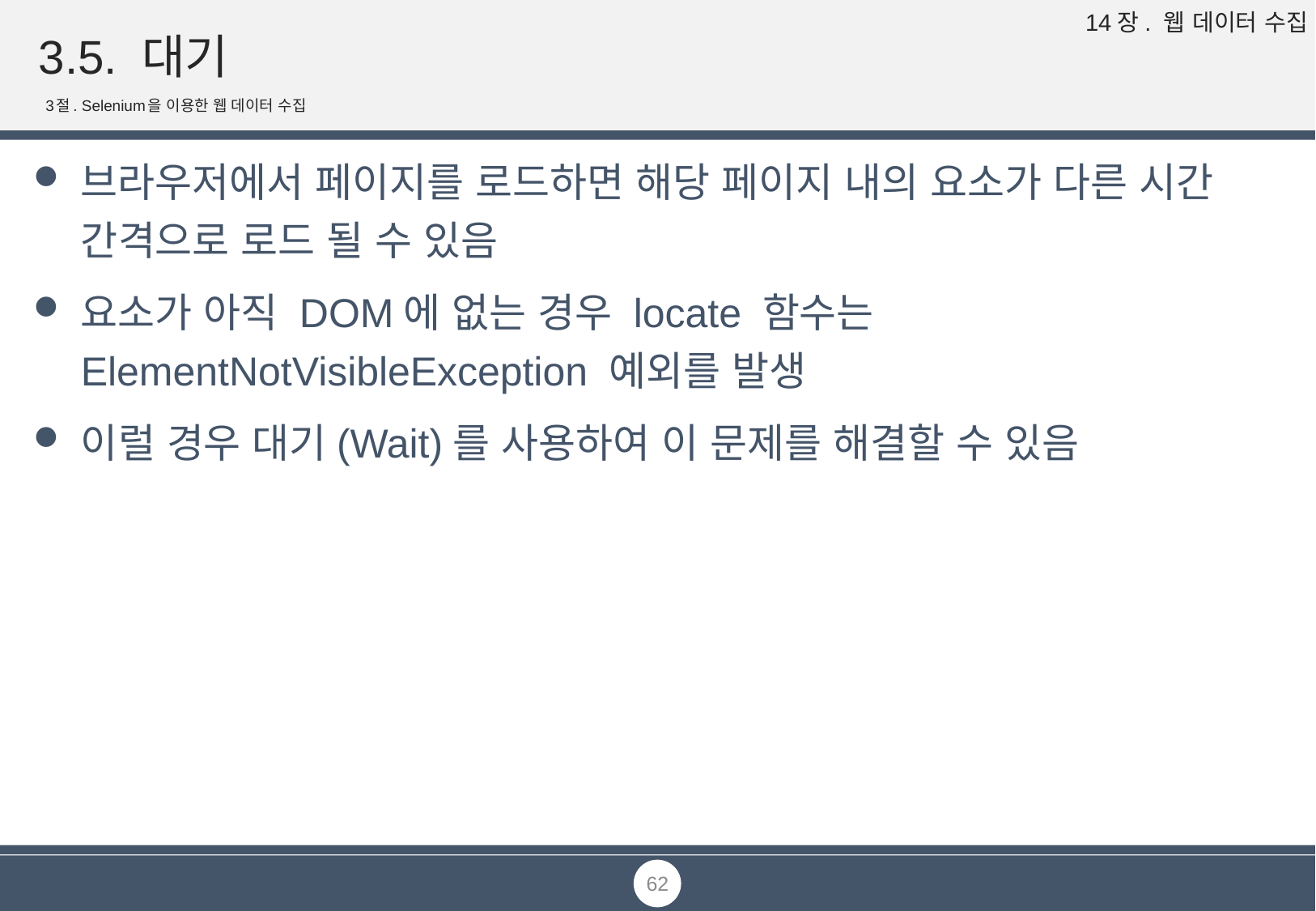

# 3.5. 대기
3절. Selenium을 이용한 웹 데이터 수집
브라우저에서 페이지를 로드하면 해당 페이지 내의 요소가 다른 시간 간격으로 로드 될 수 있음
요소가 아직 DOM에 없는 경우 locate 함수는 ElementNotVisibleException 예외를 발생
이럴 경우 대기(Wait)를 사용하여 이 문제를 해결할 수 있음

62